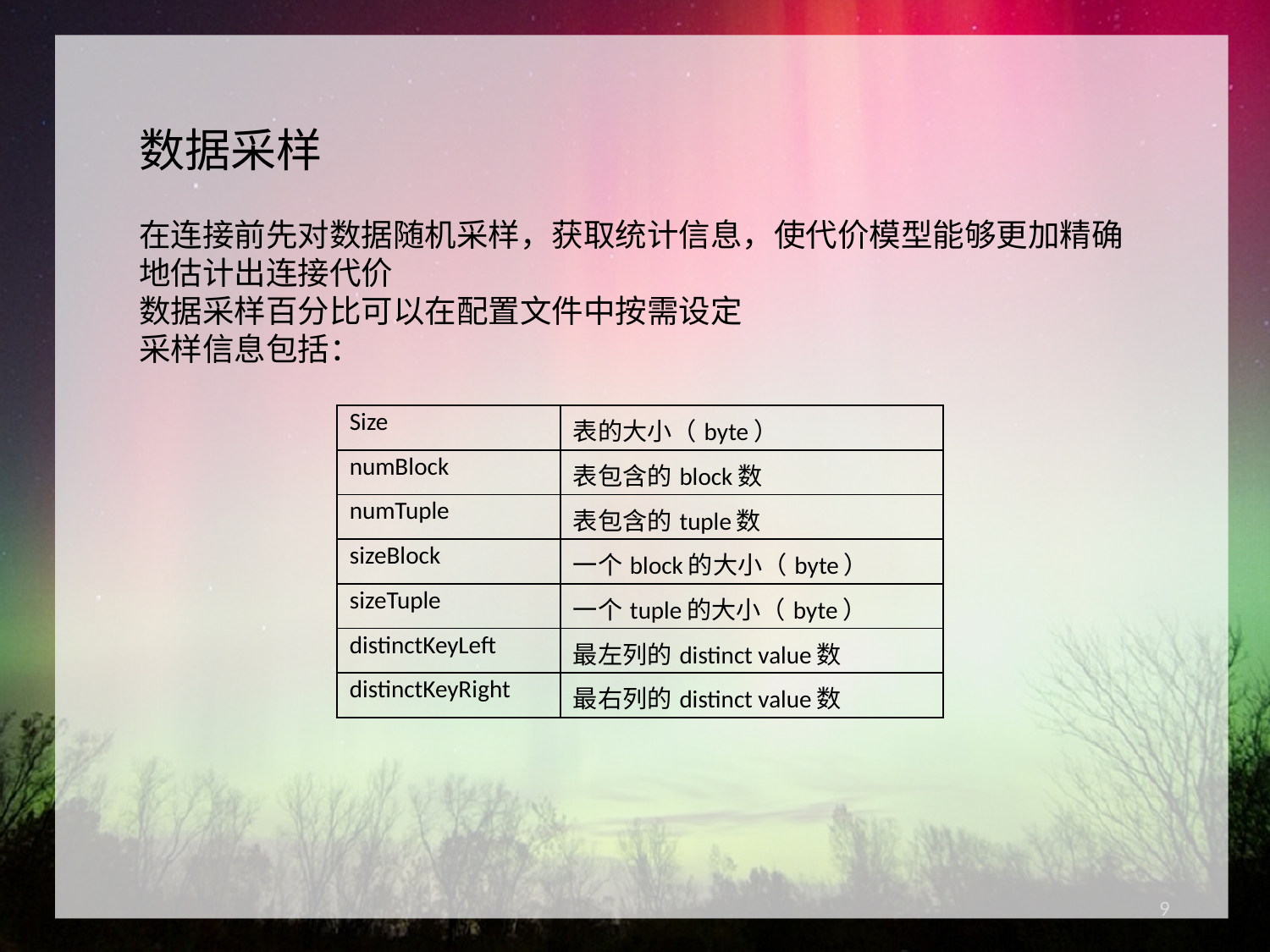

数据采样

在连接前先对数据随机采样，获取统计信息，使代价模型能够更加精确地估计出连接代价
数据采样百分比可以在配置文件中按需设定
采样信息包括：
| Size | 表的大小（byte） |
| --- | --- |
| numBlock | 表包含的block数 |
| numTuple | 表包含的tuple数 |
| sizeBlock | 一个block的大小（byte） |
| sizeTuple | 一个tuple的大小（byte） |
| distinctKeyLeft | 最左列的distinct value数 |
| distinctKeyRight | 最右列的distinct value数 |
9